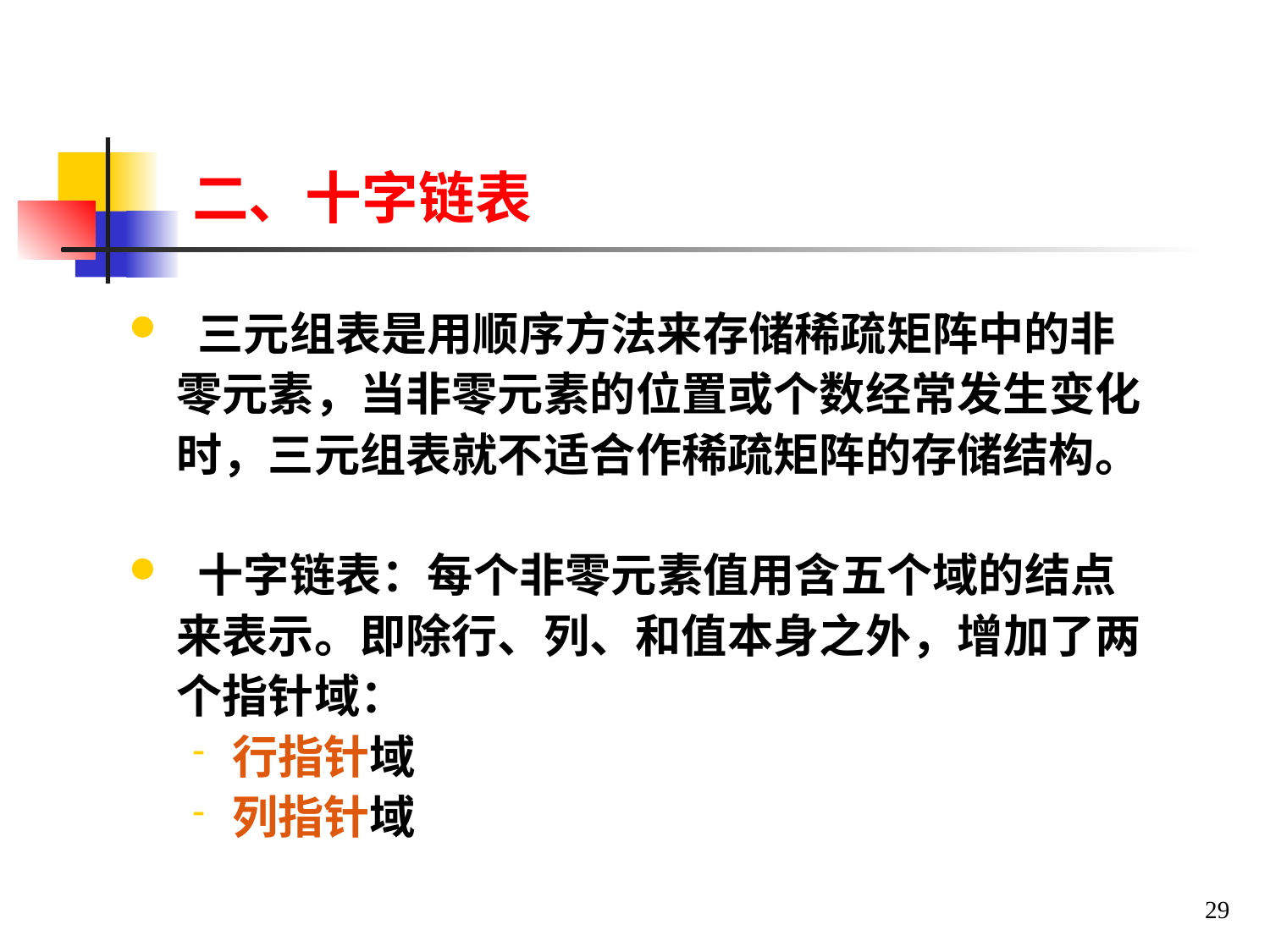

二、十字链表
 三元组表是用顺序方法来存储稀疏矩阵中的非零元素，当非零元素的位置或个数经常发生变化时，三元组表就不适合作稀疏矩阵的存储结构。

 十字链表：每个非零元素值用含五个域的结点来表示。即除行、列、和值本身之外，增加了两个指针域：
行指针域
列指针域

29